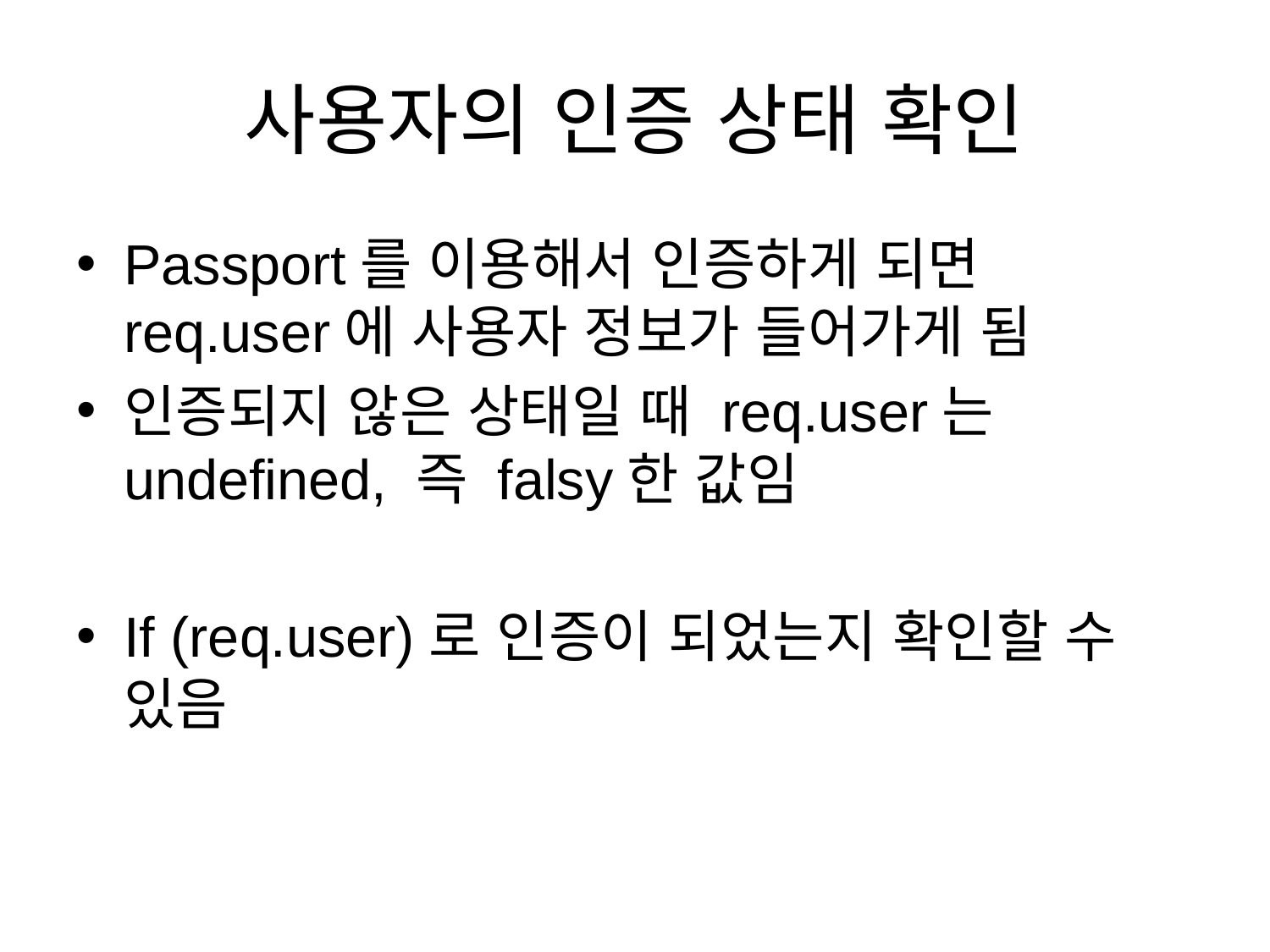

# 사용자의 인증 상태 확인
Passport를 이용해서 인증하게 되면 req.user에 사용자 정보가 들어가게 됨
인증되지 않은 상태일 때 req.user는 undefined, 즉 falsy한 값임

If (req.user)로 인증이 되었는지 확인할 수 있음